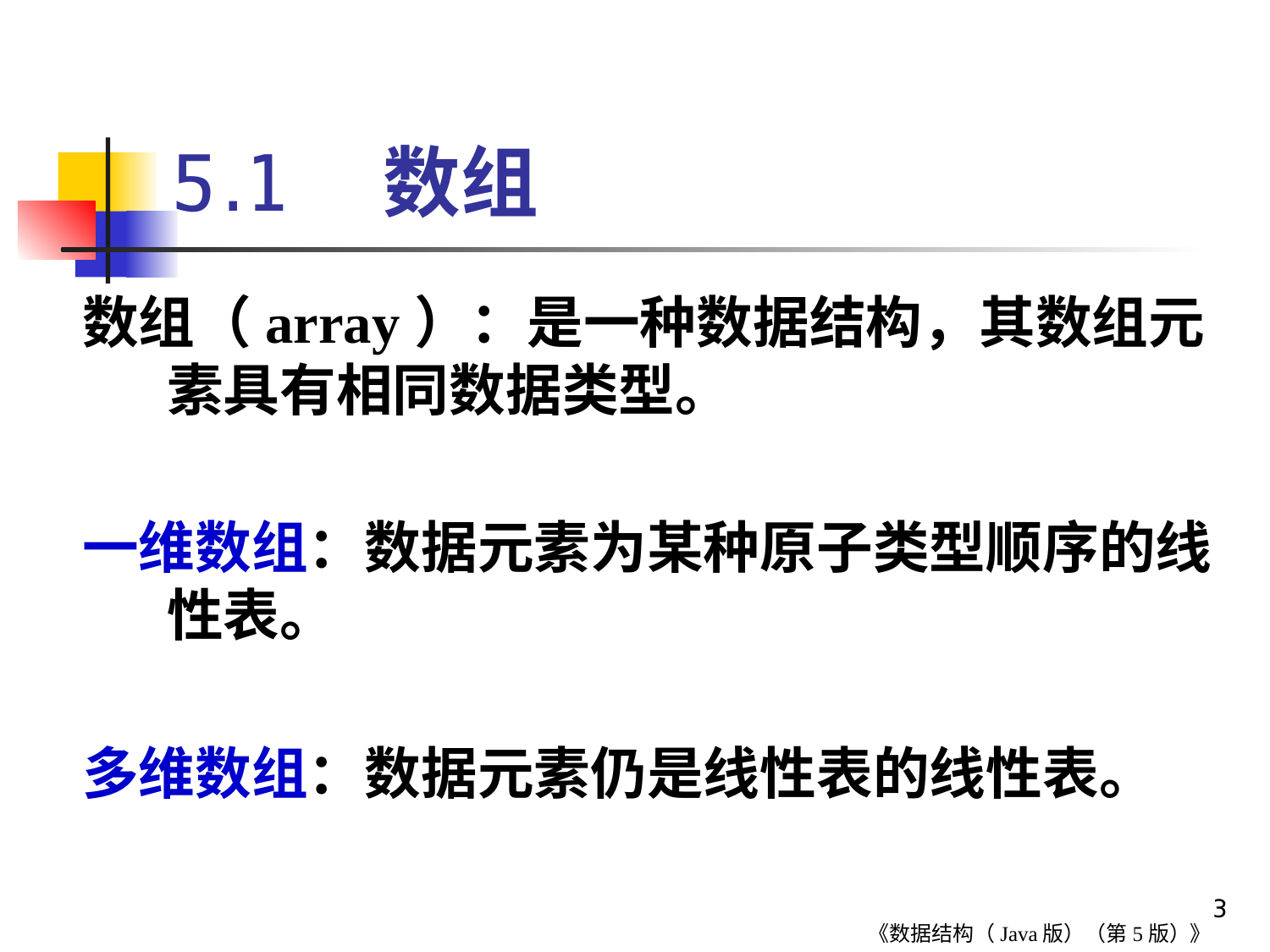

# 5.1   数组
数组（array）：是一种数据结构，其数组元素具有相同数据类型。

一维数组：数据元素为某种原子类型顺序的线性表。

多维数组：数据元素仍是线性表的线性表。
3
《数据结构（Java版）（第5版）》